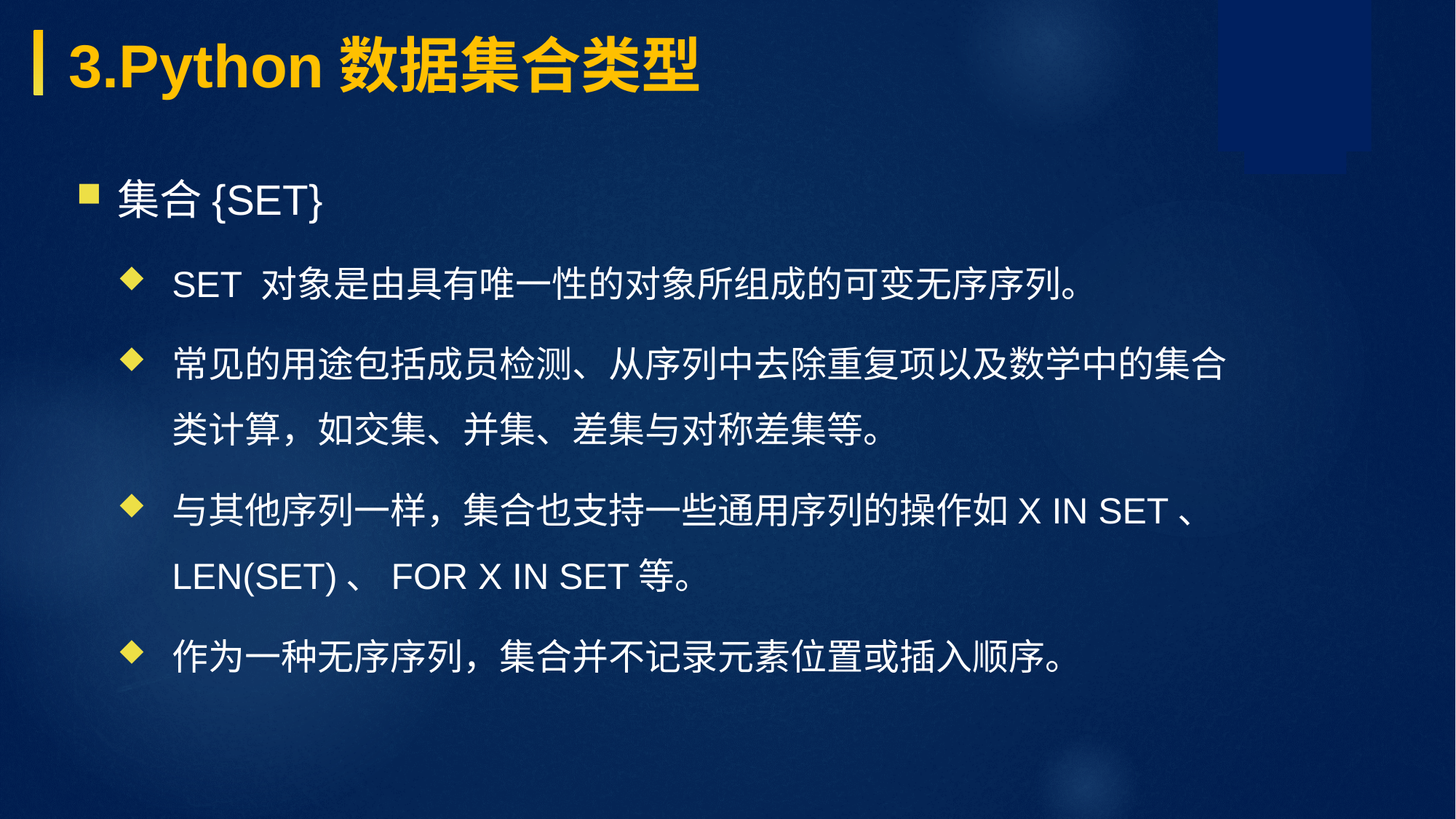

3.Python数据集合类型
集合{set}
set 对象是由具有唯一性的对象所组成的可变无序序列。
常见的用途包括成员检测、从序列中去除重复项以及数学中的集合类计算，如交集、并集、差集与对称差集等。
与其他序列一样，集合也支持一些通用序列的操作如x in set、len(set)、for x in set等。
作为一种无序序列，集合并不记录元素位置或插入顺序。